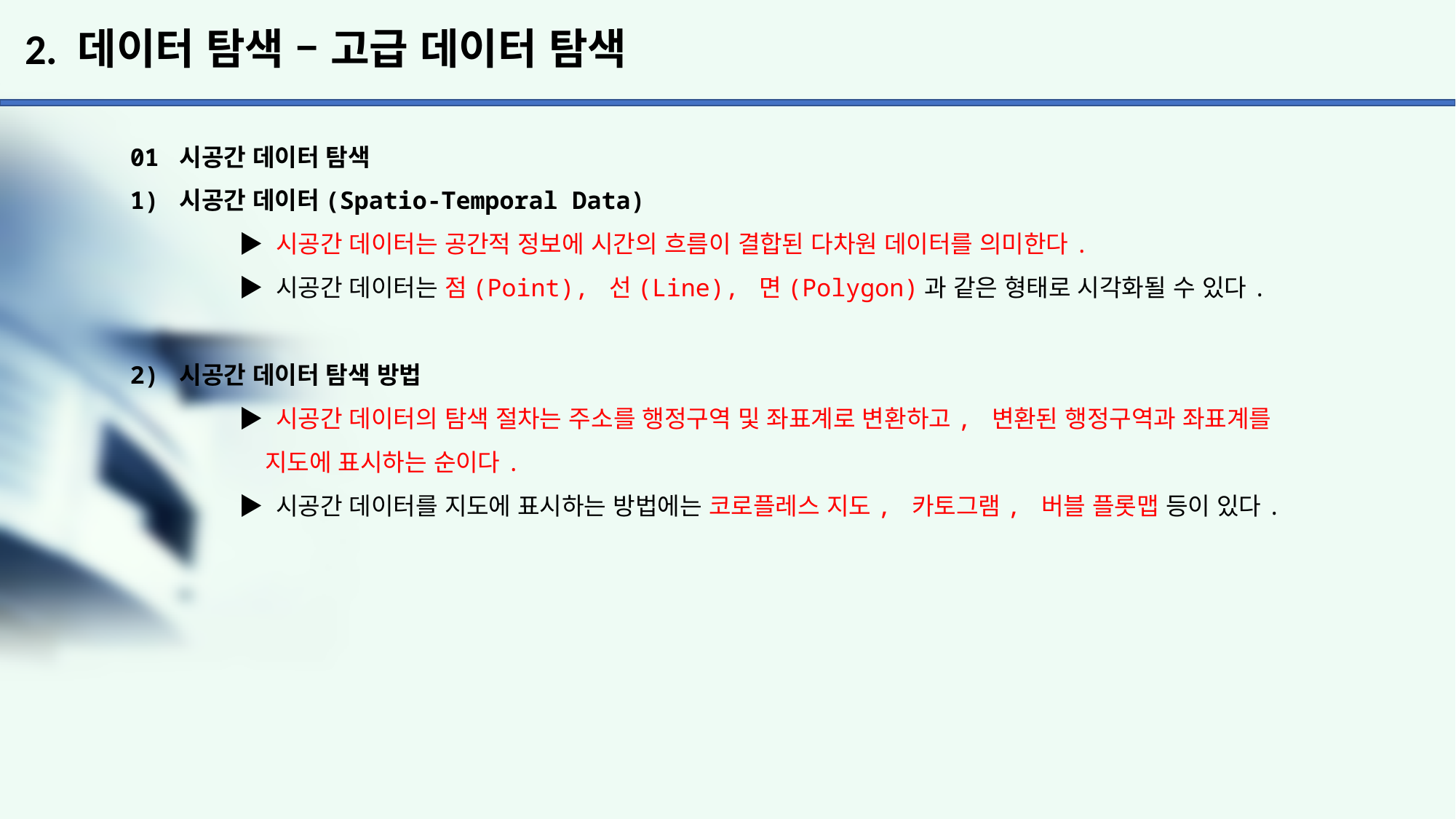

# 2. 데이터 탐색 – 고급 데이터 탐색
01 시공간 데이터 탐색
1) 시공간 데이터(Spatio-Temporal Data)
	▶ 시공간 데이터는 공간적 정보에 시간의 흐름이 결합된 다차원 데이터를 의미한다.
	▶ 시공간 데이터는 점(Point), 선(Line), 면(Polygon)과 같은 형태로 시각화될 수 있다.

2) 시공간 데이터 탐색 방법
	▶ 시공간 데이터의 탐색 절차는 주소를 행정구역 및 좌표계로 변환하고, 변환된 행정구역과 좌표계를
	   지도에 표시하는 순이다.
	▶ 시공간 데이터를 지도에 표시하는 방법에는 코로플레스 지도, 카토그램, 버블 플롯맵 등이 있다.